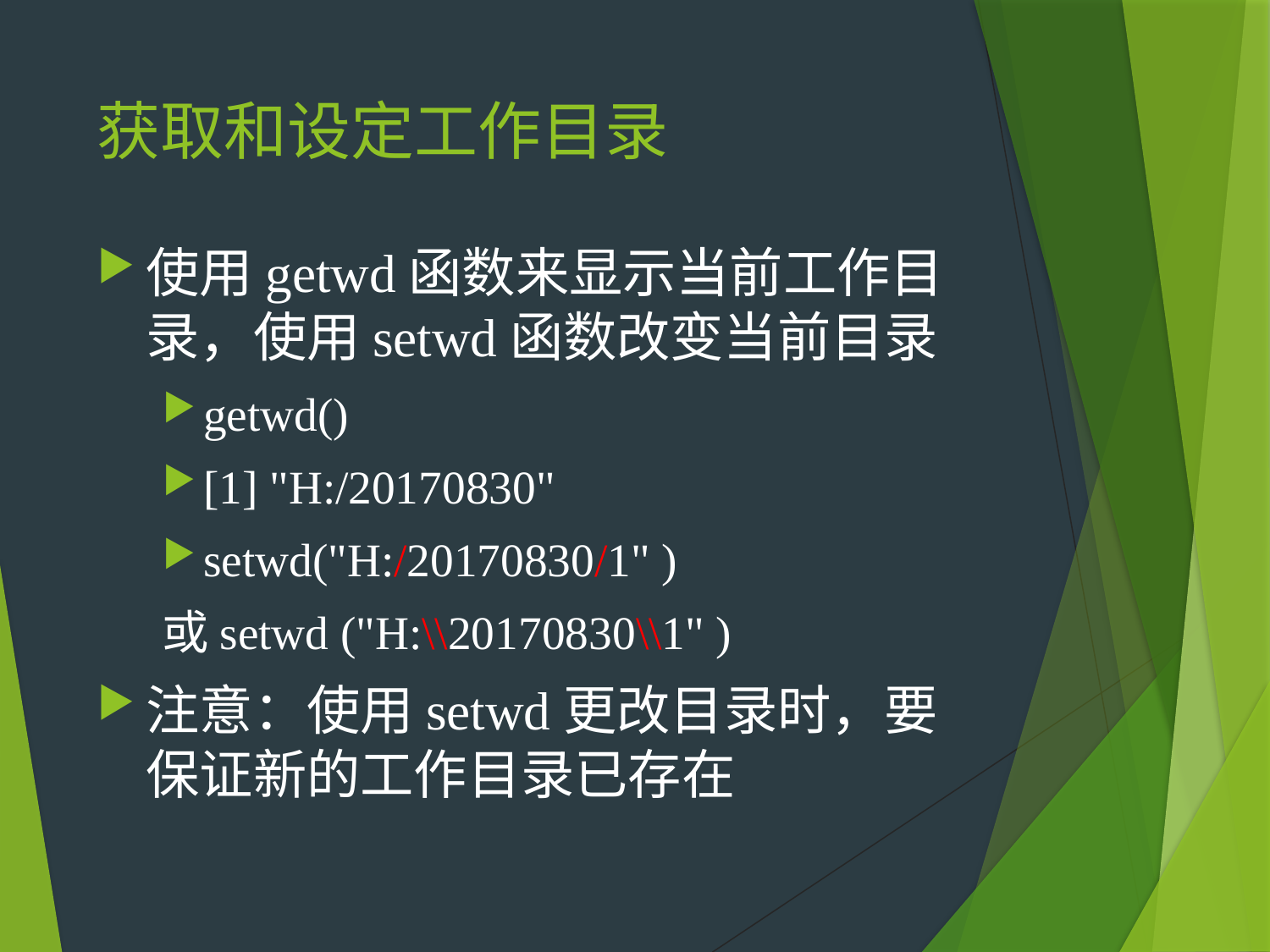

# 获取和设定工作目录
使用getwd函数来显示当前工作目录，使用setwd函数改变当前目录
getwd()
[1] "H:/20170830"
setwd("H:/20170830/1" )
或setwd ("H:\\20170830\\1" )
注意：使用setwd更改目录时，要保证新的工作目录已存在